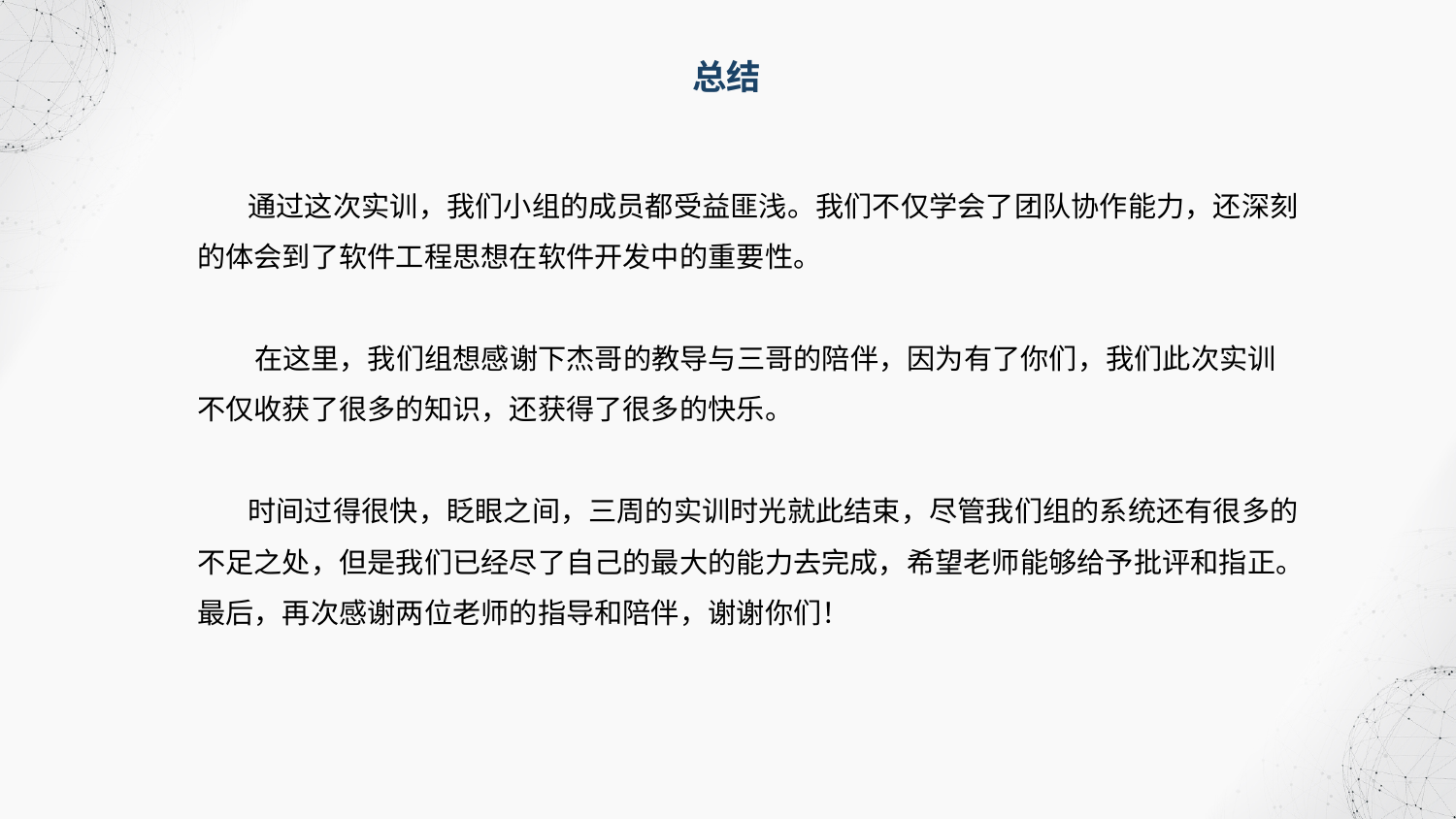

总结
       通过这次实训，我们小组的成员都受益匪浅。我们不仅学会了团队协作能力，还深刻的体会到了软件工程思想在软件开发中的重要性。

        在这里，我们组想感谢下杰哥的教导与三哥的陪伴，因为有了你们，我们此次实训不仅收获了很多的知识，还获得了很多的快乐。

       时间过得很快，眨眼之间，三周的实训时光就此结束，尽管我们组的系统还有很多的不足之处，但是我们已经尽了自己的最大的能力去完成，希望老师能够给予批评和指正。最后，再次感谢两位老师的指导和陪伴，谢谢你们！